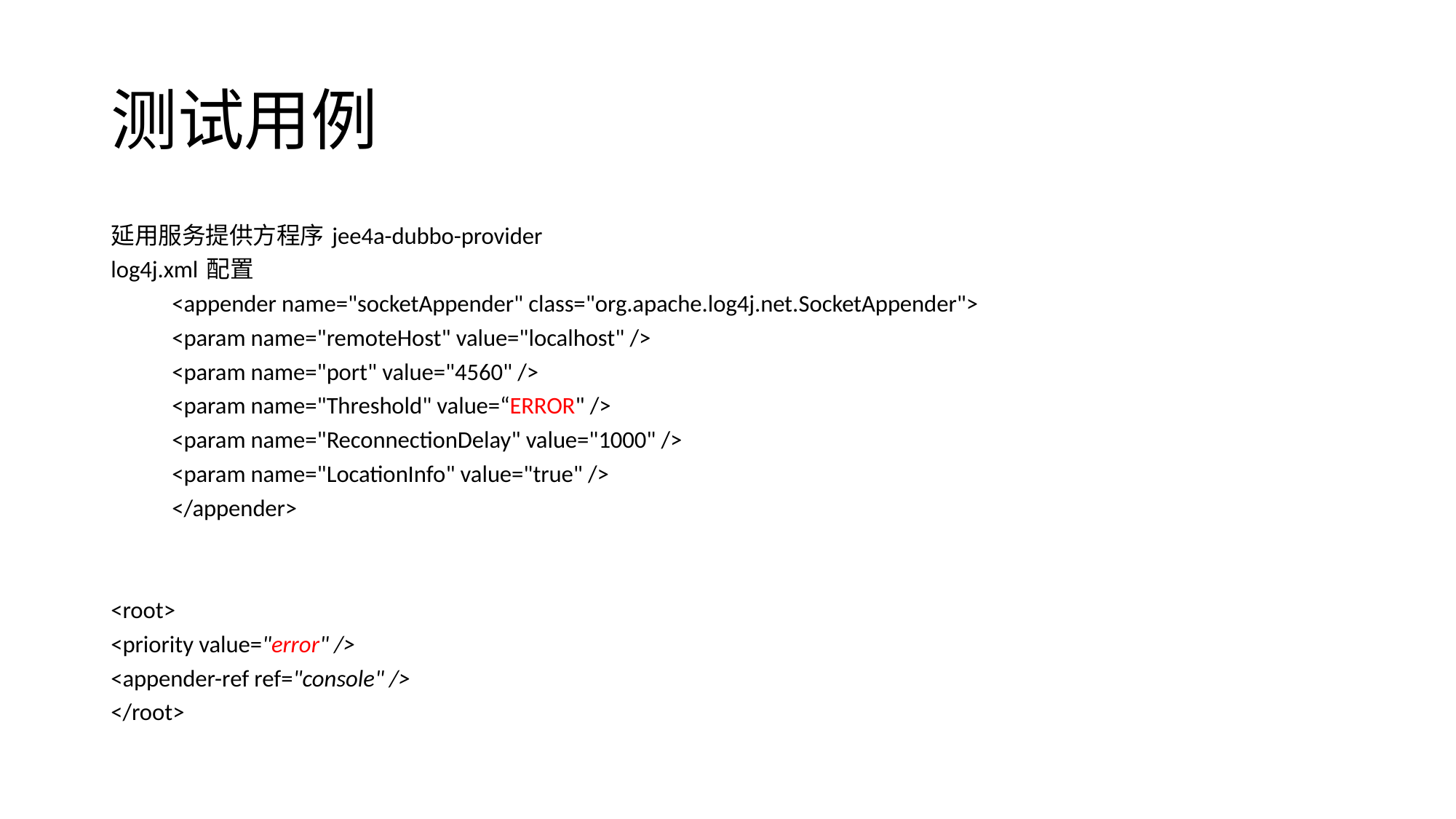

# 测试用例
延用服务提供方程序 jee4a-dubbo-provider
log4j.xml 配置
	<appender name="socketAppender" class="org.apache.log4j.net.SocketAppender">
		<param name="remoteHost" value="localhost" />
		<param name="port" value="4560" />
		<param name="Threshold" value=“ERROR" />
		<param name="ReconnectionDelay" value="1000" />
		<param name="LocationInfo" value="true" />
	</appender>

<root>
<priority value="error" />
<appender-ref ref="console" />
</root>